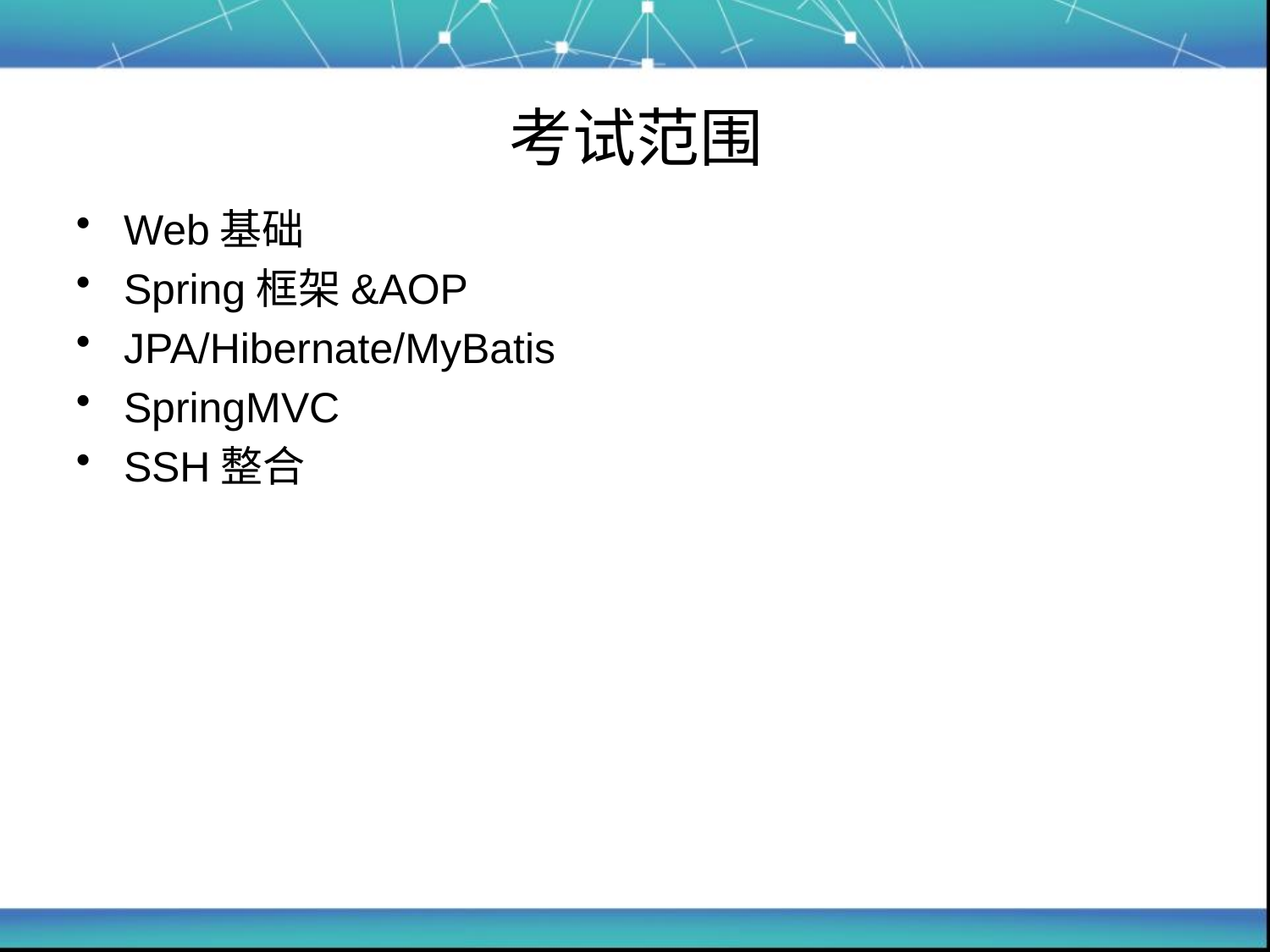

# 考试范围
Web基础
Spring框架&AOP
JPA/Hibernate/MyBatis
SpringMVC
SSH整合